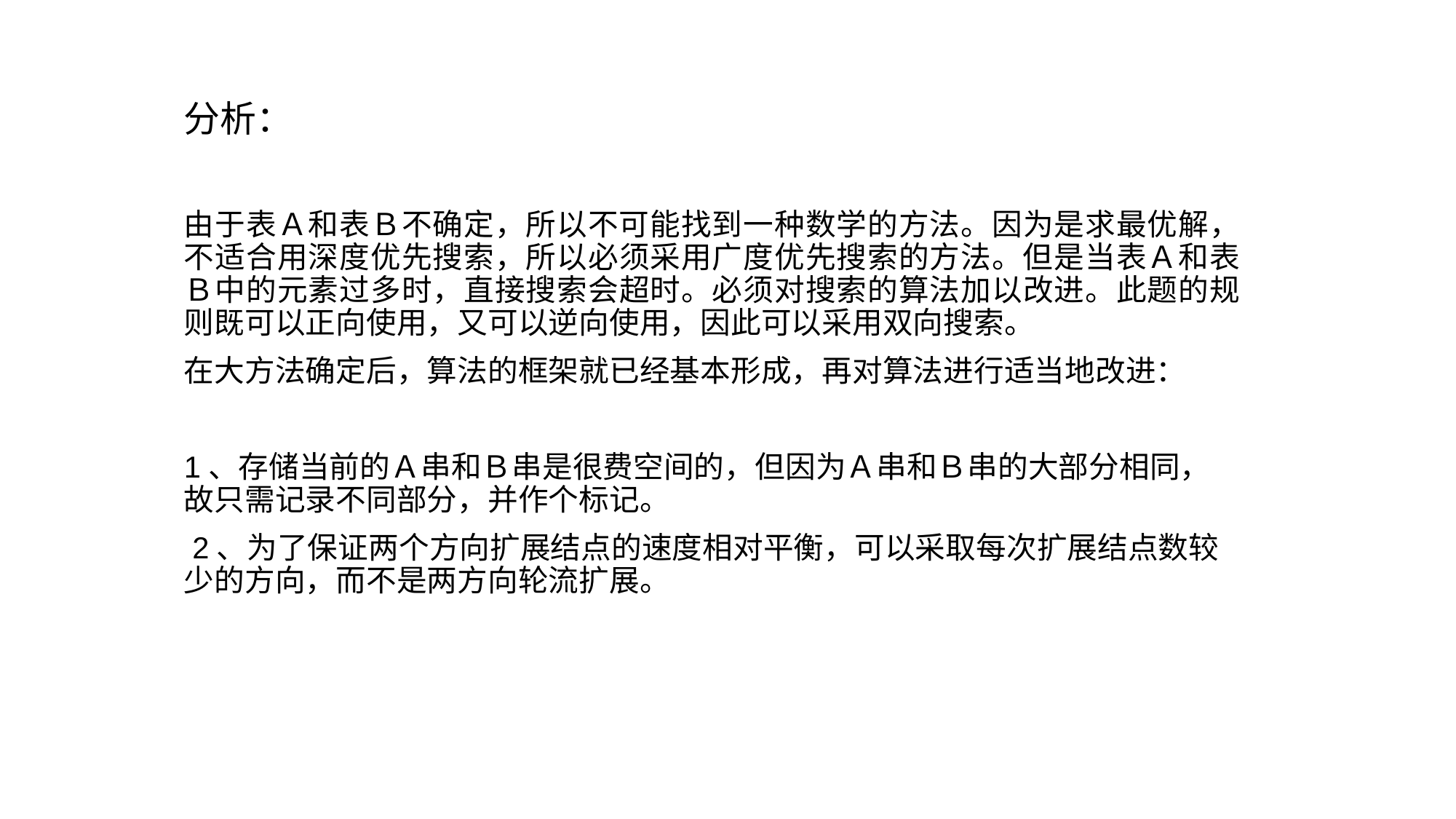

分析：

由于表Ａ和表Ｂ不确定，所以不可能找到一种数学的方法。因为是求最优解，不适合用深度优先搜索，所以必须采用广度优先搜索的方法。但是当表Ａ和表Ｂ中的元素过多时，直接搜索会超时。必须对搜索的算法加以改进。此题的规则既可以正向使用，又可以逆向使用，因此可以采用双向搜索。
在大方法确定后，算法的框架就已经基本形成，再对算法进行适当地改进：

1、存储当前的Ａ串和Ｂ串是很费空间的，但因为Ａ串和Ｂ串的大部分相同，故只需记录不同部分，并作个标记。
 2、为了保证两个方向扩展结点的速度相对平衡，可以采取每次扩展结点数较少的方向，而不是两方向轮流扩展。